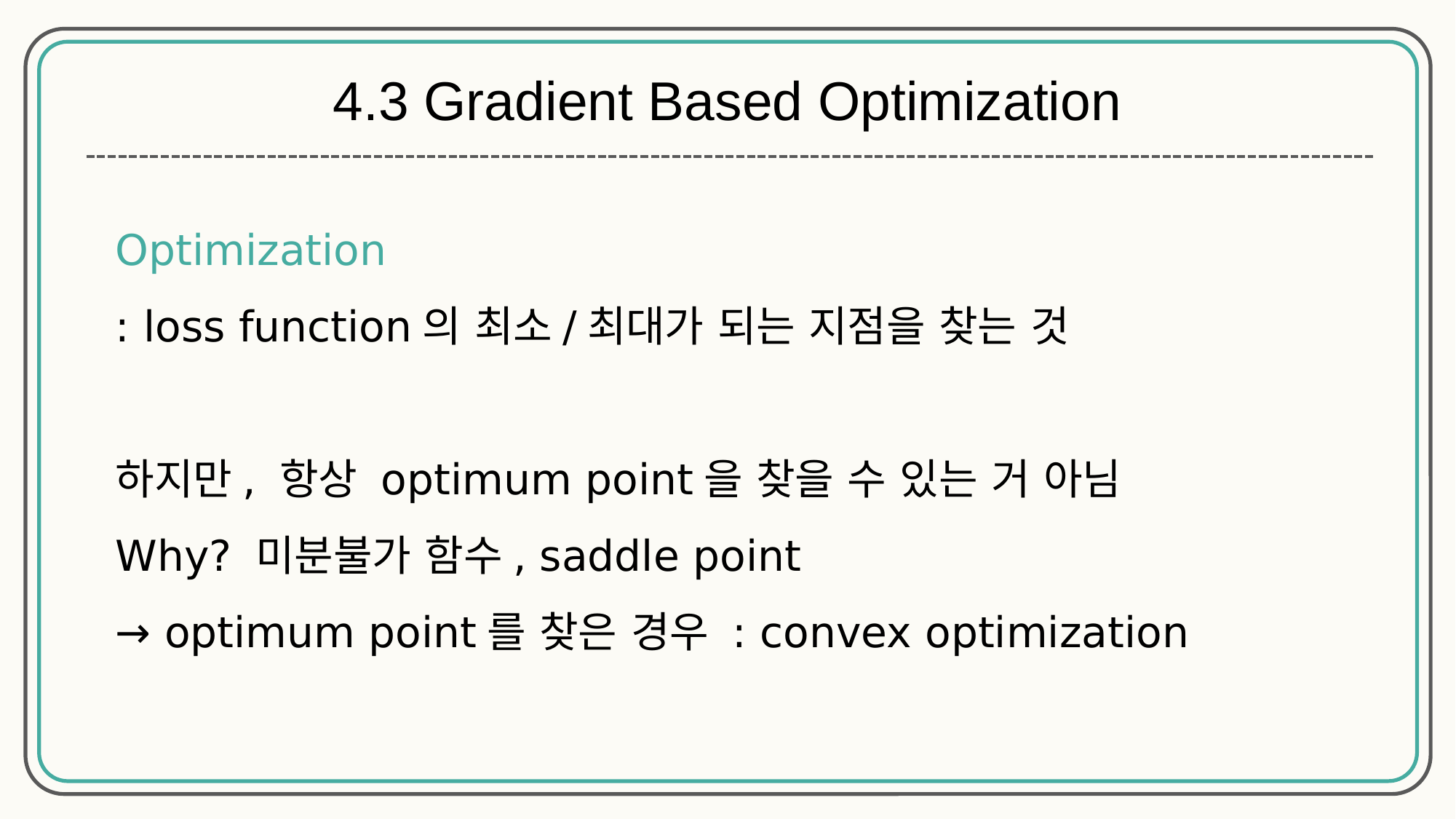

4.3 Gradient Based Optimization
Optimization
: loss function의 최소/최대가 되는 지점을 찾는 것

하지만, 항상 optimum point을 찾을 수 있는 거 아님
Why? 미분불가 함수, saddle point
→ optimum point를 찾은 경우 : convex optimization